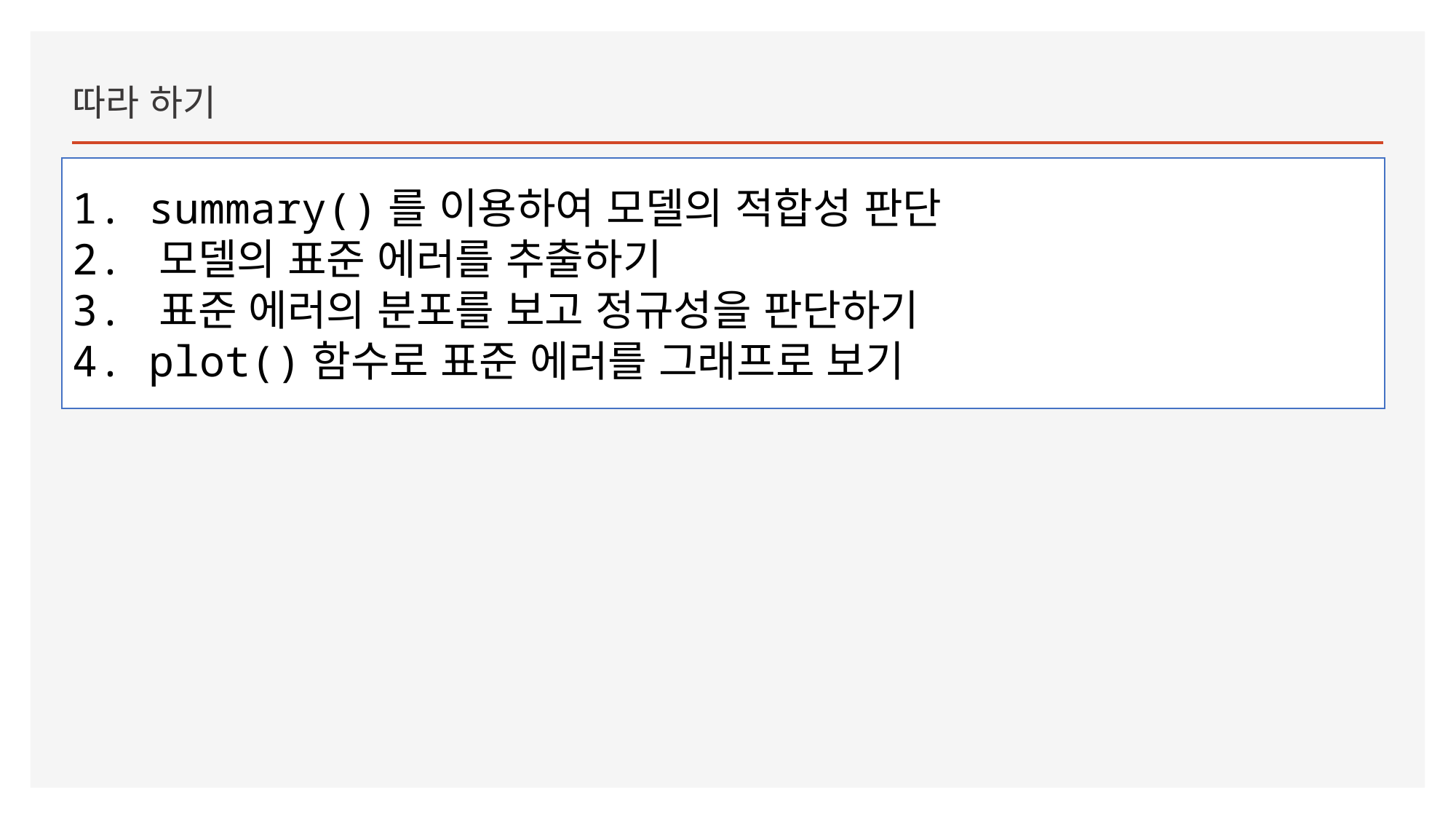

따라 하기
1. summary()를 이용하여 모델의 적합성 판단
2. 모델의 표준 에러를 추출하기
3. 표준 에러의 분포를 보고 정규성을 판단하기
4. plot()함수로 표준 에러를 그래프로 보기